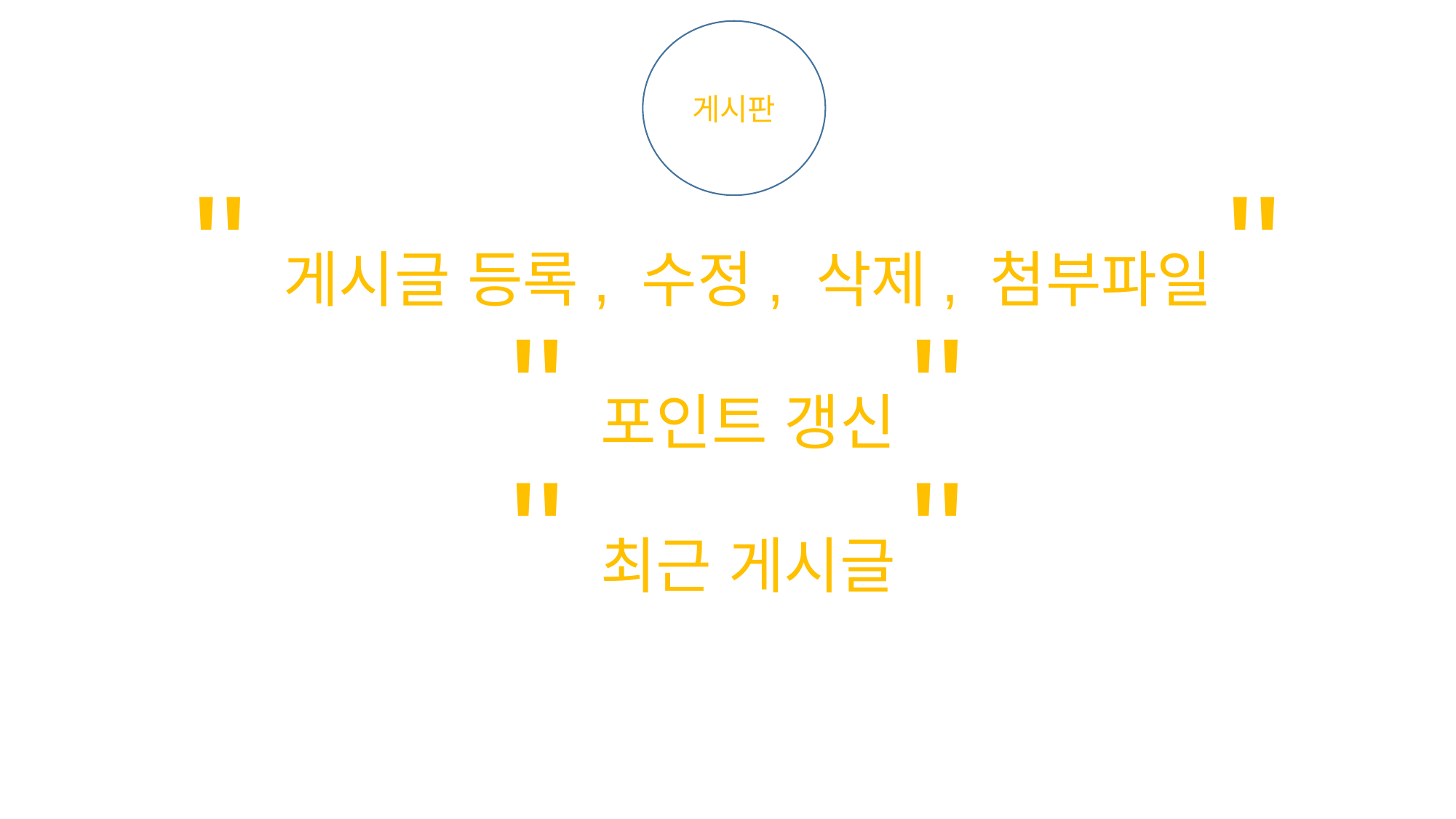

게시판
"게시글 등록, 수정, 삭제, 첨부파일"
"포인트 갱신"
"최근 게시글"